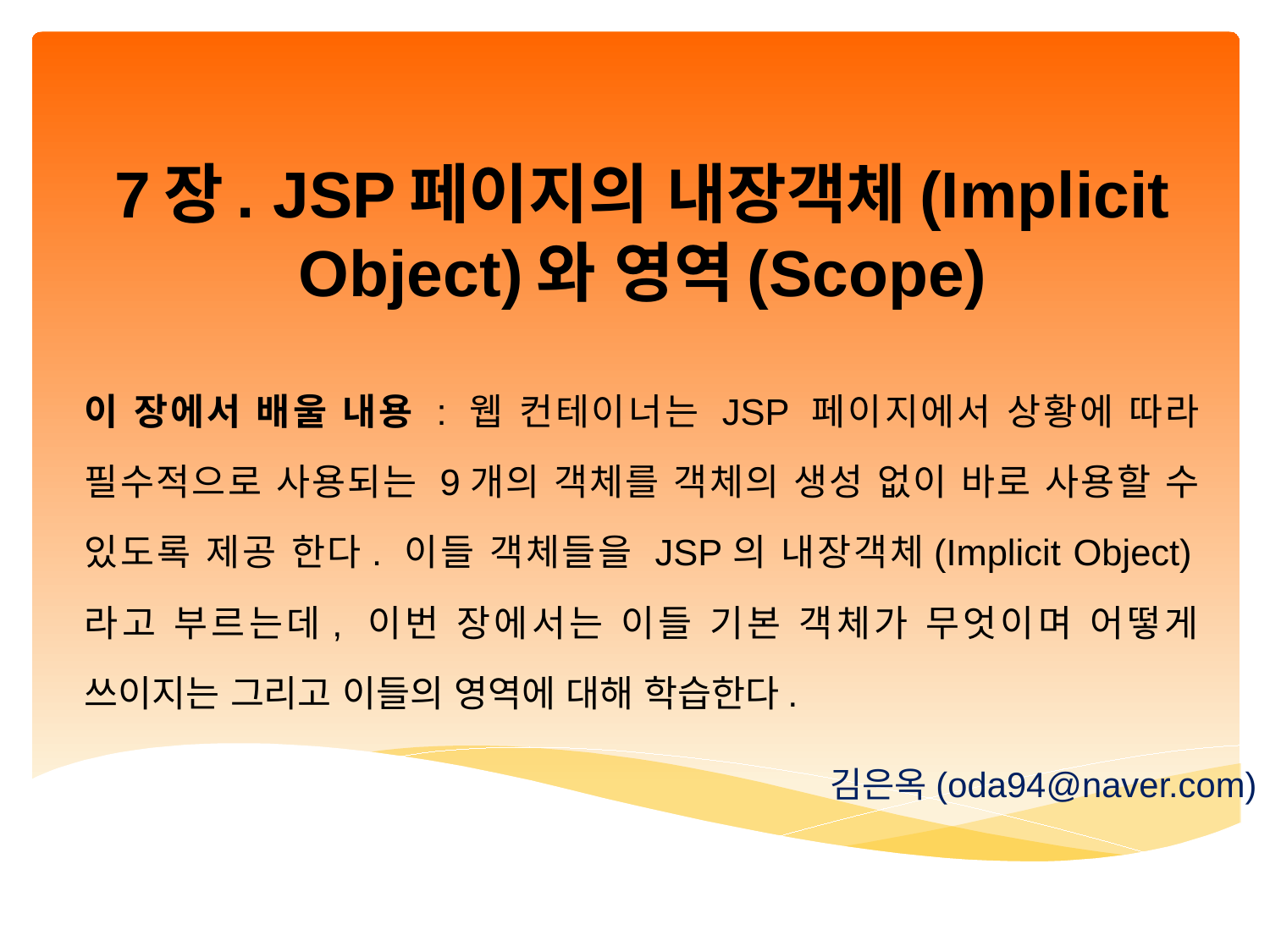

# 7장. JSP페이지의 내장객체(Implicit Object)와 영역(Scope)
이 장에서 배울 내용 : 웹 컨테이너는 JSP 페이지에서 상황에 따라 필수적으로 사용되는 9개의 객체를 객체의 생성 없이 바로 사용할 수 있도록 제공 한다. 이들 객체들을 JSP의 내장객체(Implicit Object)라고 부르는데, 이번 장에서는 이들 기본 객체가 무엇이며 어떻게 쓰이지는 그리고 이들의 영역에 대해 학습한다.
김은옥(oda94@naver.com)